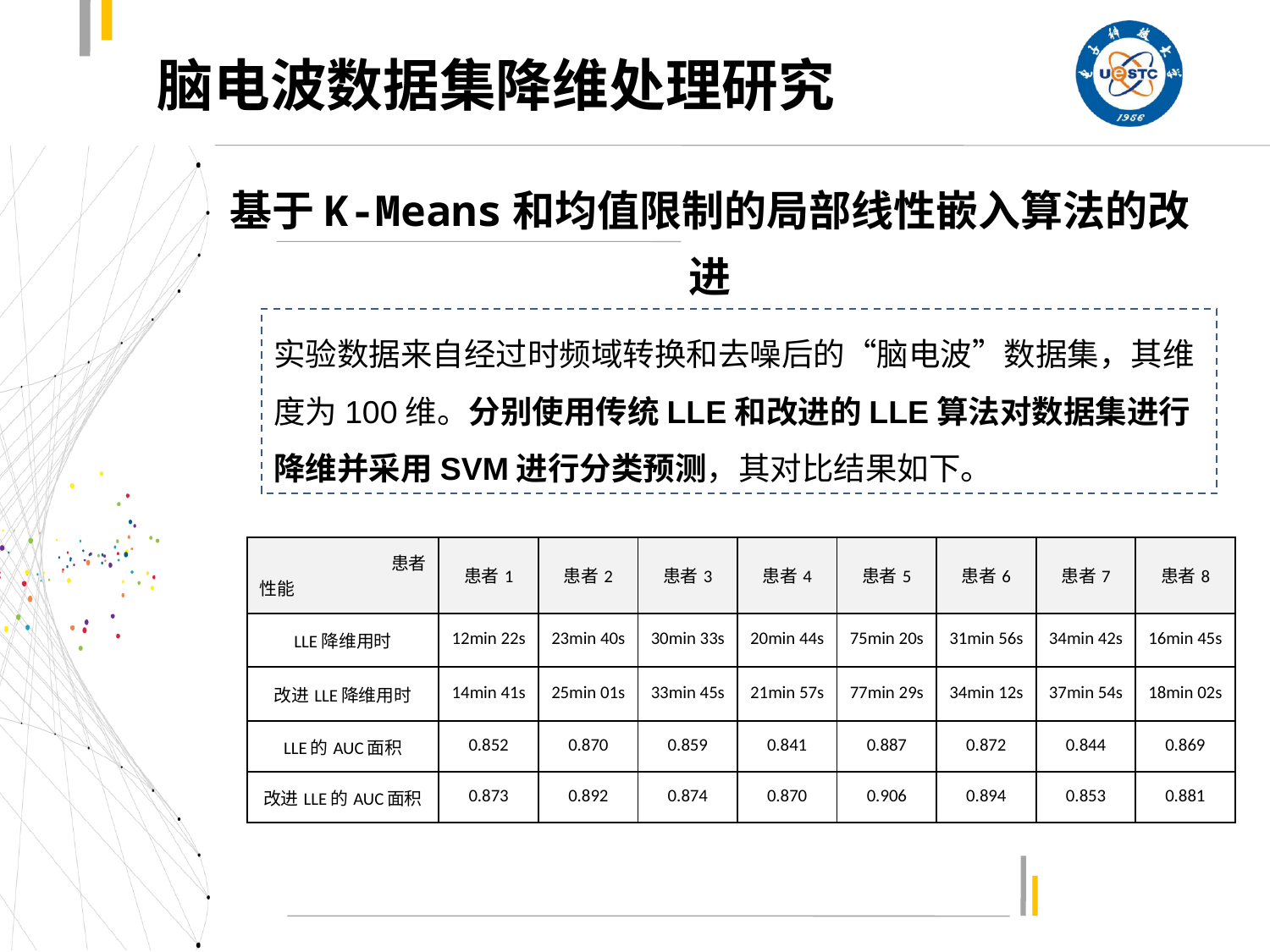

# 脑电波数据集降维处理研究
基于K-Means和均值限制的局部线性嵌入算法的改进

实验数据来自经过时频域转换和去噪后的“脑电波”数据集，其维度为100维。分别使用传统LLE和改进的LLE算法对数据集进行降维并采用SVM进行分类预测，其对比结果如下。
| 患者 性能 | 患者1 | 患者2 | 患者3 | 患者4 | 患者5 | 患者6 | 患者7 | 患者8 |
| --- | --- | --- | --- | --- | --- | --- | --- | --- |
| LLE降维用时 | 12min 22s | 23min 40s | 30min 33s | 20min 44s | 75min 20s | 31min 56s | 34min 42s | 16min 45s |
| 改进LLE降维用时 | 14min 41s | 25min 01s | 33min 45s | 21min 57s | 77min 29s | 34min 12s | 37min 54s | 18min 02s |
| LLE的AUC面积 | 0.852 | 0.870 | 0.859 | 0.841 | 0.887 | 0.872 | 0.844 | 0.869 |
| 改进LLE的AUC面积 | 0.873 | 0.892 | 0.874 | 0.870 | 0.906 | 0.894 | 0.853 | 0.881 |